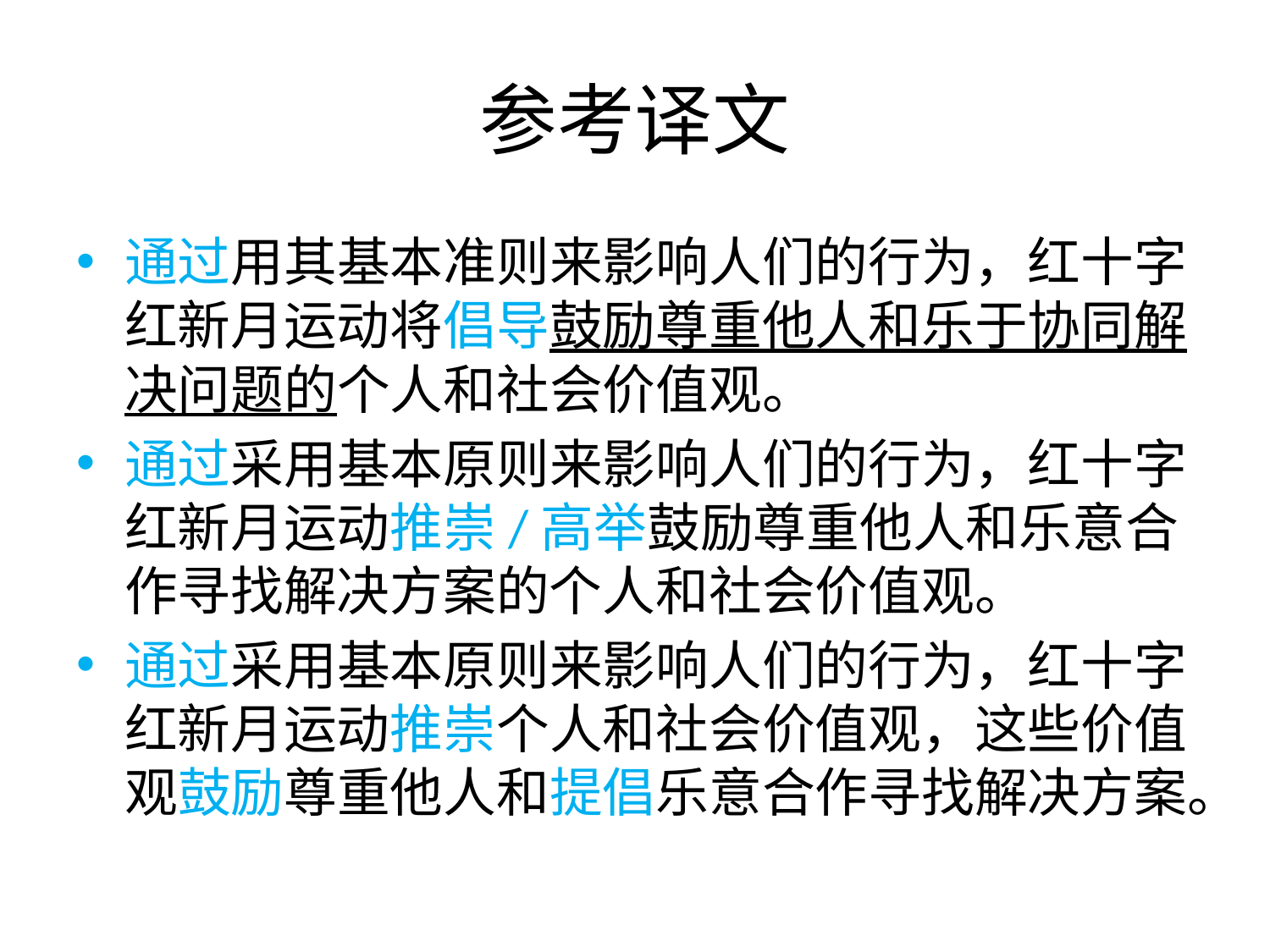

# 参考译文
通过用其基本准则来影响人们的行为，红十字红新月运动将倡导鼓励尊重他人和乐于协同解决问题的个人和社会价值观。
通过采用基本原则来影响人们的行为，红十字红新月运动推崇/高举鼓励尊重他人和乐意合作寻找解决方案的个人和社会价值观。
通过采用基本原则来影响人们的行为，红十字红新月运动推崇个人和社会价值观，这些价值观鼓励尊重他人和提倡乐意合作寻找解决方案。